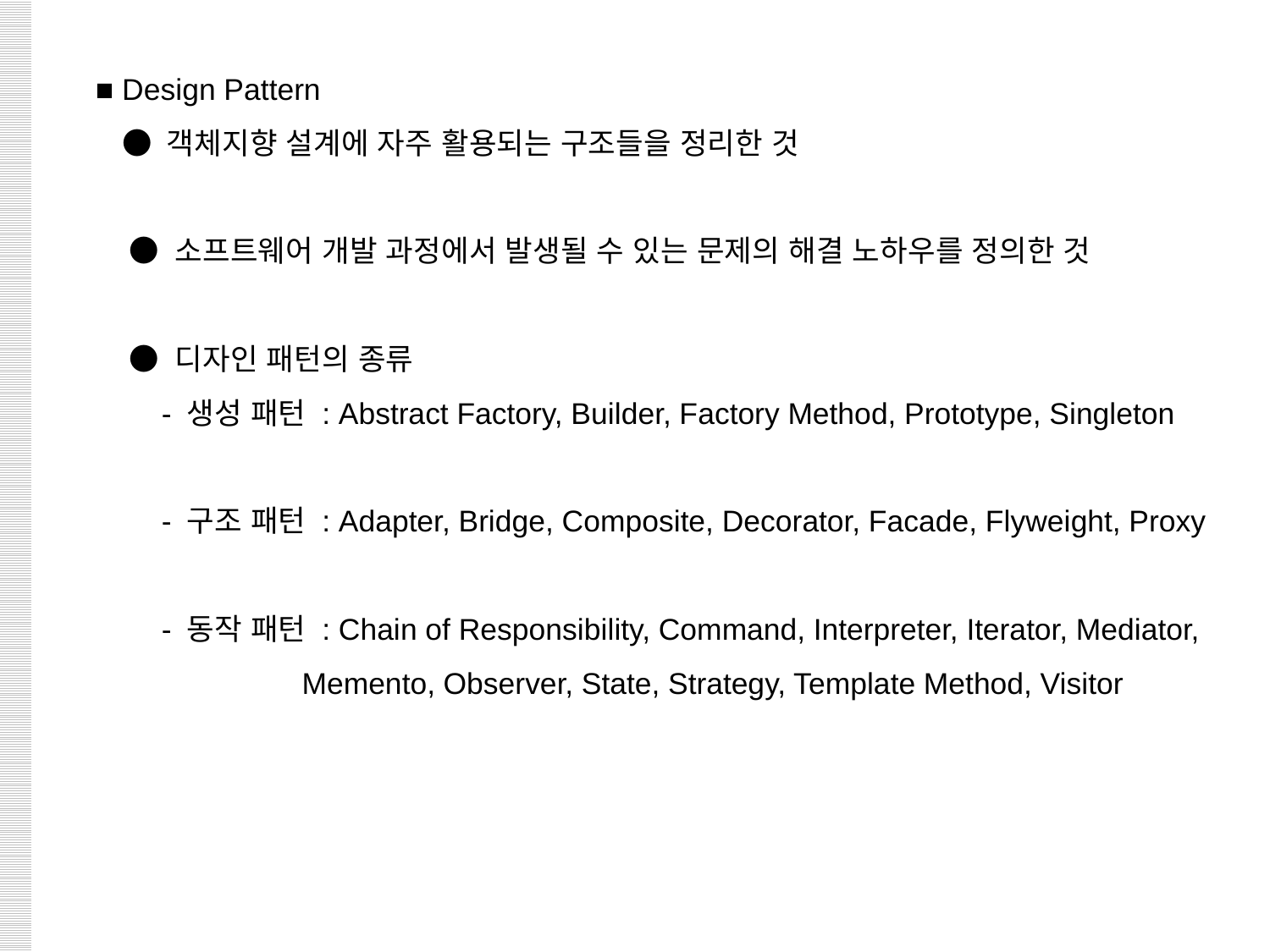

■ Design Pattern
    ● 객체지향 설계에 자주 활용되는 구조들을 정리한 것

    ● 소프트웨어 개발 과정에서 발생될 수 있는 문제의 해결 노하우를 정의한 것

    ● 디자인 패턴의 종류
        - 생성 패턴 : Abstract Factory, Builder, Factory Method, Prototype, Singleton

        - 구조 패턴 : Adapter, Bridge, Composite, Decorator, Facade, Flyweight, Proxy

        - 동작 패턴 : Chain of Responsibility, Command, Interpreter, Iterator, Mediator,
                         Memento, Observer, State, Strategy, Template Method, Visitor